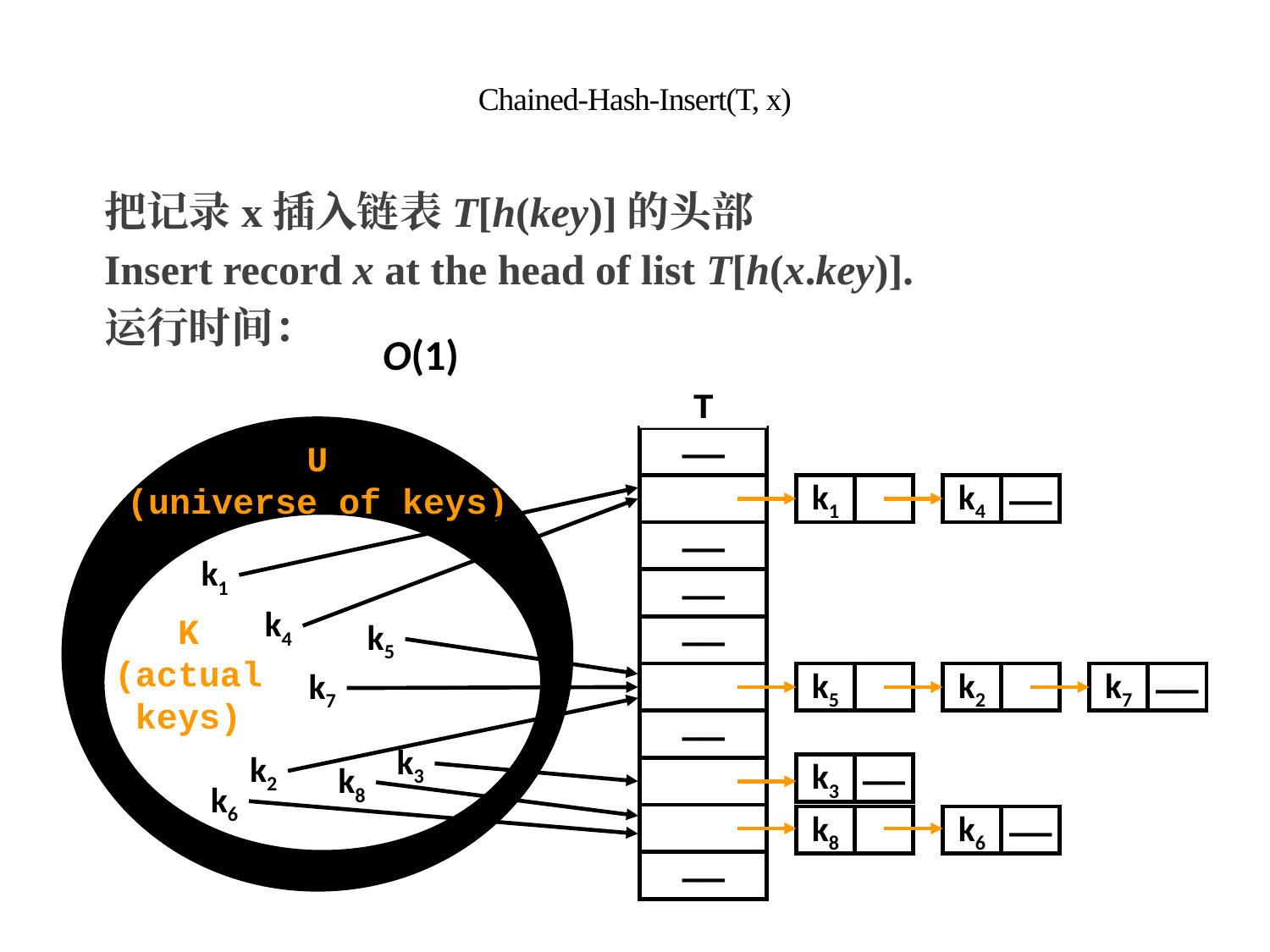

# Chained-Hash-Insert(T, x)
把记录x插入链表T[h(key)]的头部
Insert record x at the head of list T[h(x.key)].
运行时间：
 O(1)

T

——
U
(universe of keys)

k1

k4

——

——
k1

——
k4
K
(actual
keys)

——
k5

k5

k2

k7

——

k7

——
k3
k2

k3

——

k8

k6

k8

k6

——

——